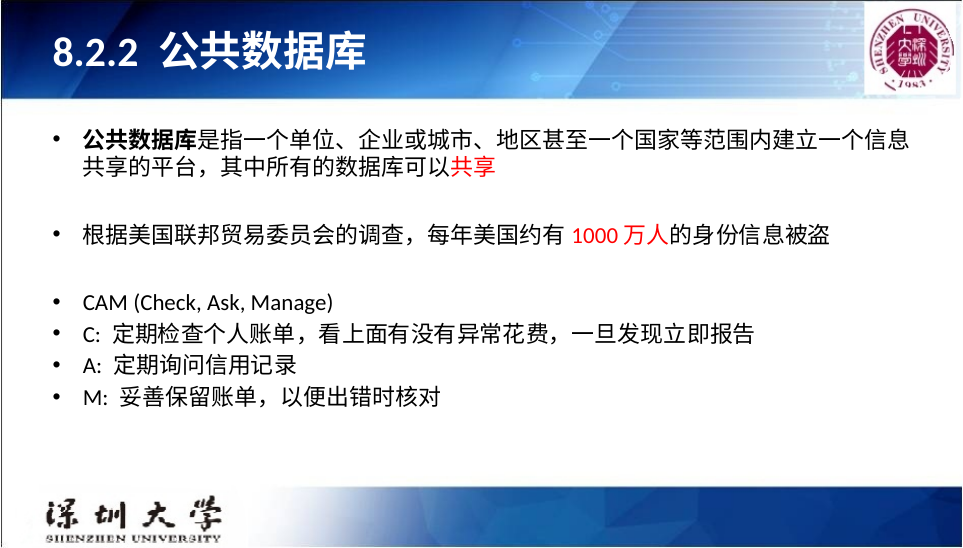

# 8.2.2 公共数据库
公共数据库是指一个单位、企业或城市、地区甚至一个国家等范围内建立一个信息共享的平台，其中所有的数据库可以共享

根据美国联邦贸易委员会的调查，每年美国约有1000万人的身份信息被盗

CAM (Check, Ask, Manage)
C: 定期检查个人账单，看上面有没有异常花费，一旦发现立即报告
A: 定期询问信用记录
M: 妥善保留账单，以便出错时核对
303